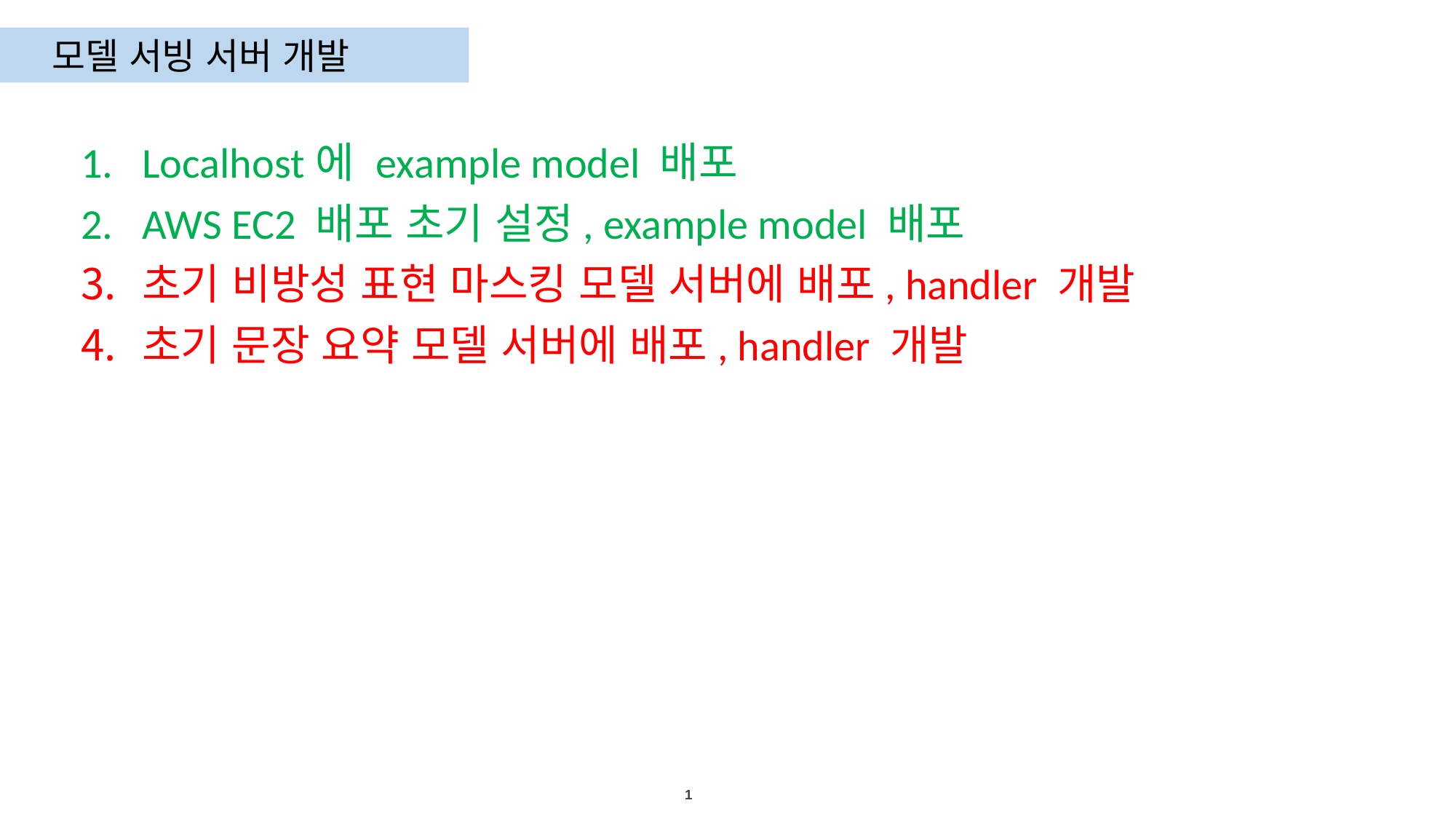

모델 서빙 서버 개발
Localhost에 example model 배포
AWS EC2 배포 초기 설정, example model 배포
초기 비방성 표현 마스킹 모델 서버에 배포, handler 개발
초기 문장 요약 모델 서버에 배포, handler 개발
1